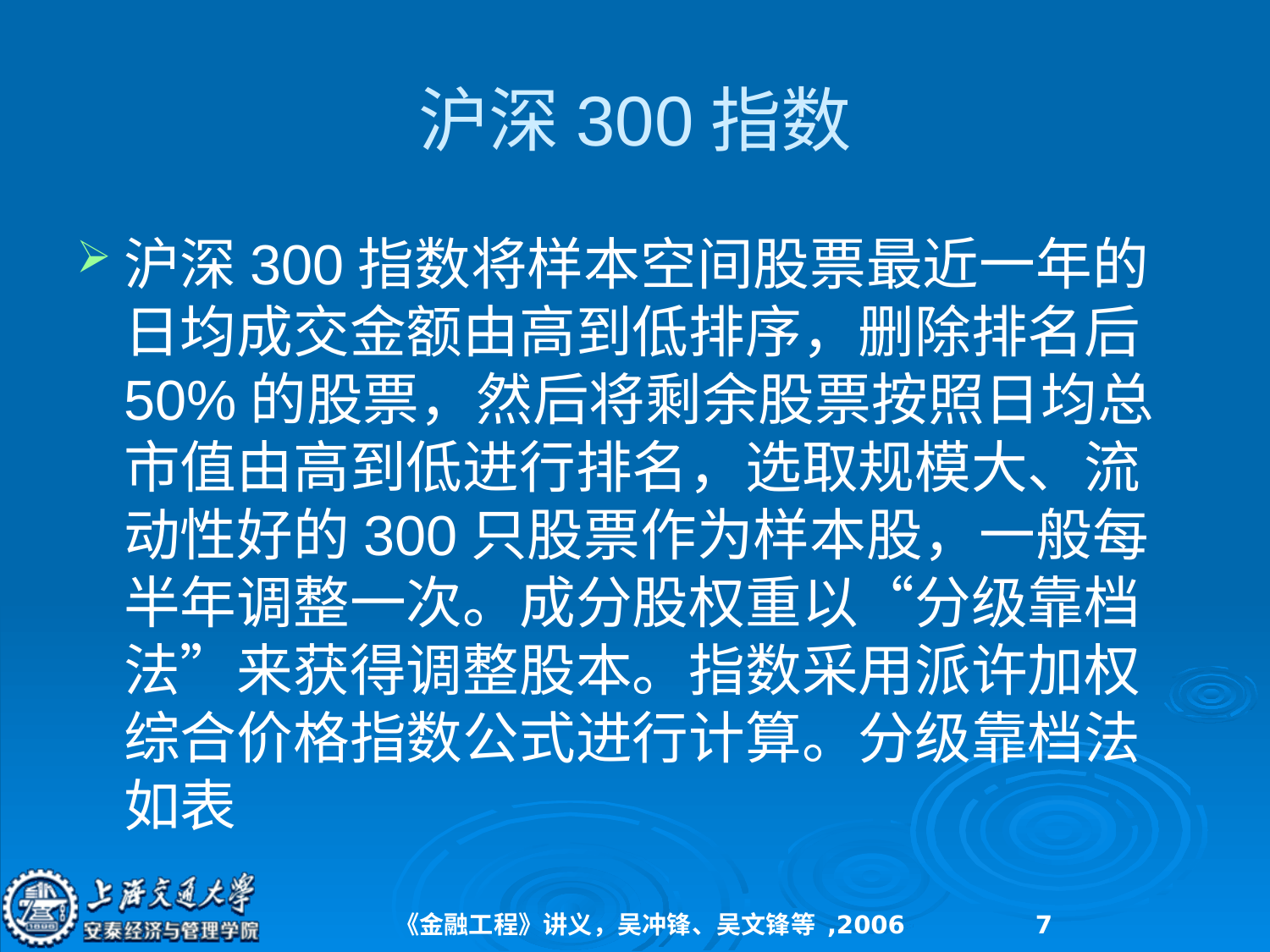

# 沪深300指数
沪深300指数将样本空间股票最近一年的日均成交金额由高到低排序，删除排名后50%的股票，然后将剩余股票按照日均总市值由高到低进行排名，选取规模大、流动性好的300只股票作为样本股，一般每半年调整一次。成分股权重以“分级靠档法”来获得调整股本。指数采用派许加权综合价格指数公式进行计算。分级靠档法如表